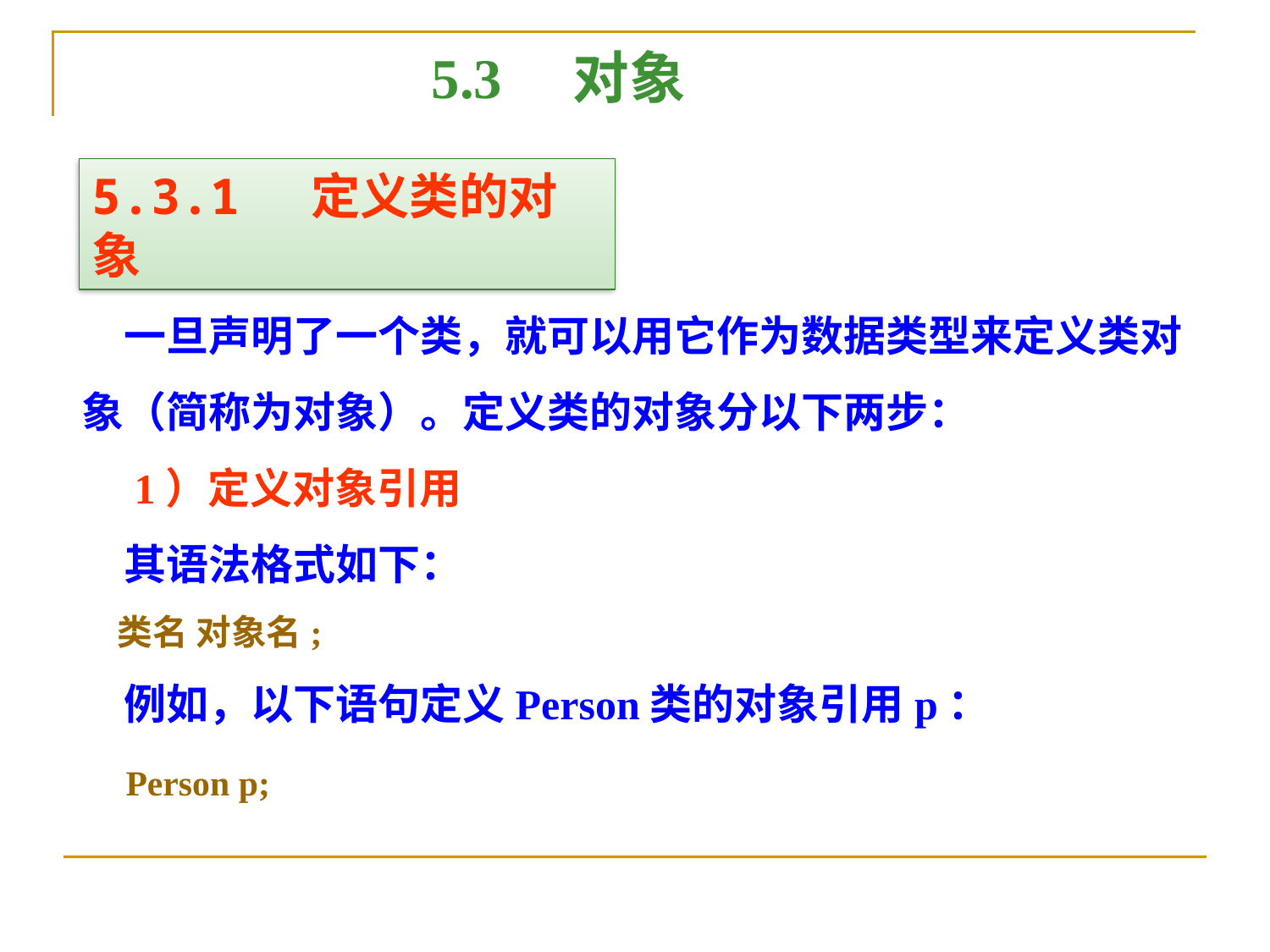

5.3　对象
5.3.1  定义类的对象
　一旦声明了一个类，就可以用它作为数据类型来定义类对象（简称为对象）。定义类的对象分以下两步：
　1）定义对象引用
　其语法格式如下：
　类名 对象名;
　例如，以下语句定义Person类的对象引用p：
　Person p;